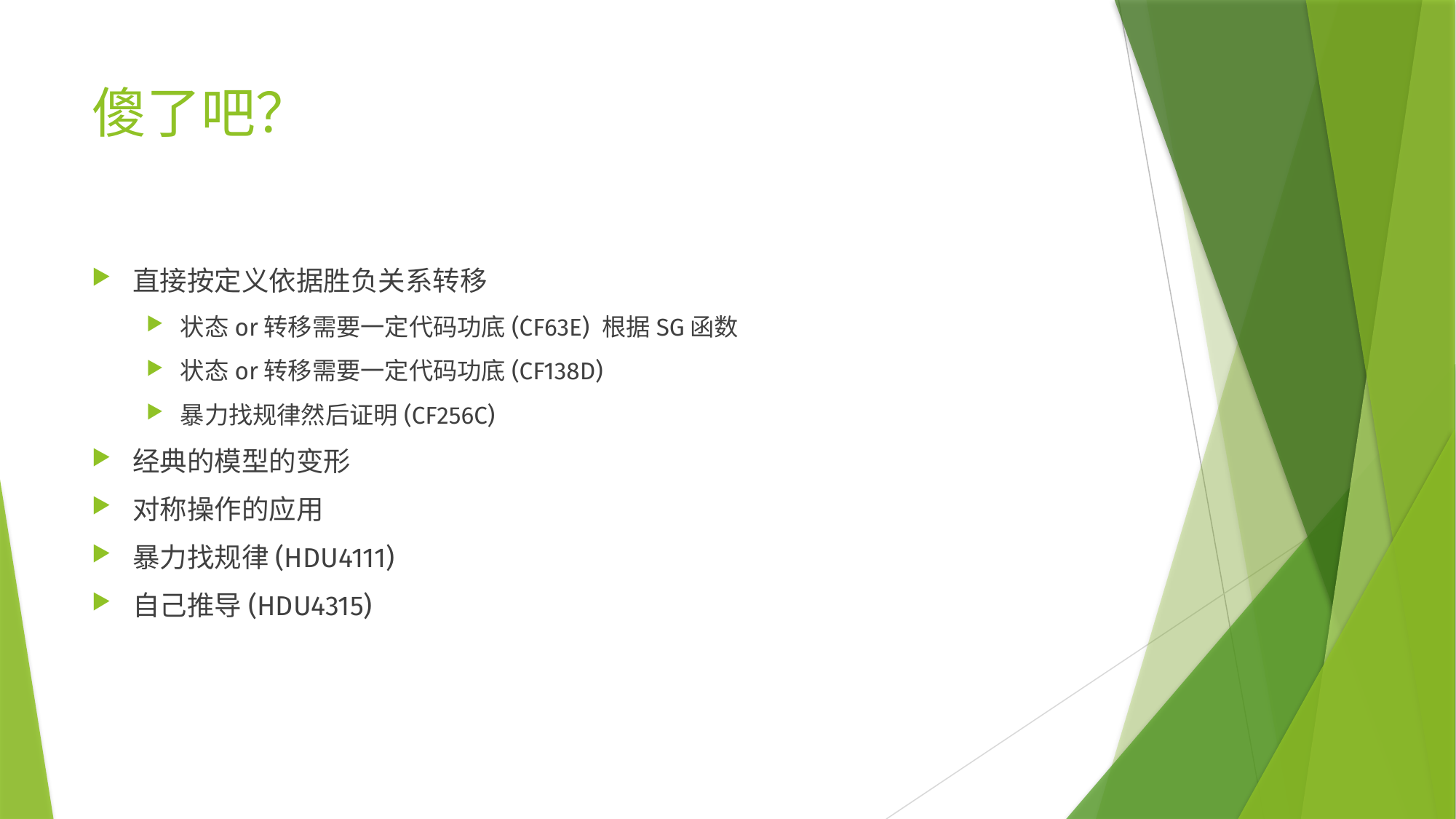

# 傻了吧？
直接按定义依据胜负关系转移
状态or转移需要一定代码功底(CF63E) 根据SG函数
状态or转移需要一定代码功底(CF138D)
暴力找规律然后证明(CF256C)
经典的模型的变形
对称操作的应用
暴力找规律(HDU4111)
自己推导(HDU4315)